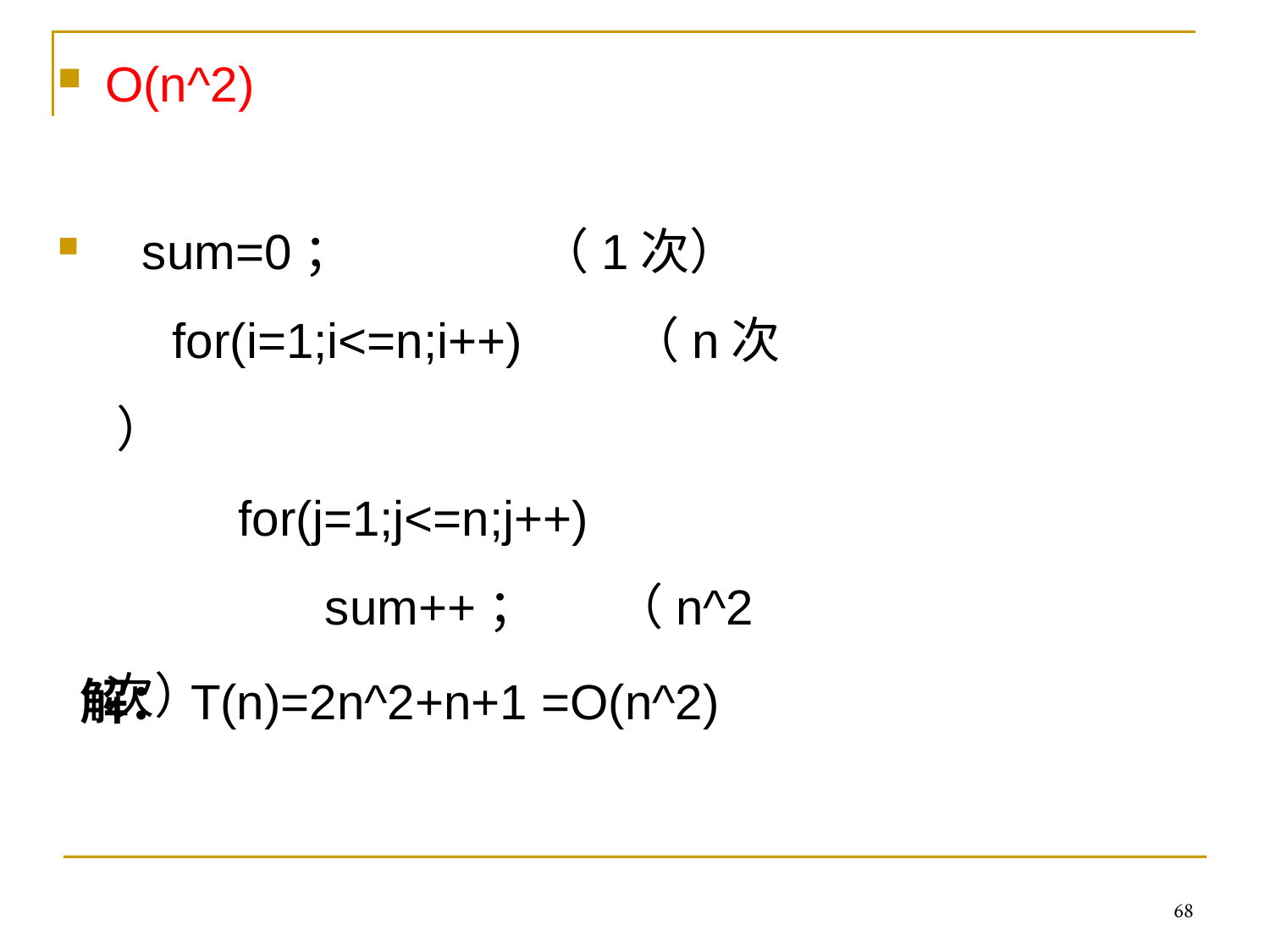

O(n^2)

   sum=0；                 （1次）
     for(i=1;i<=n;i++)       （n次 ）
           for(j=1;j<=n;j++)
                sum++；       （n^2次）
解：T(n)=2n^2+n+1 =O(n^2)
68